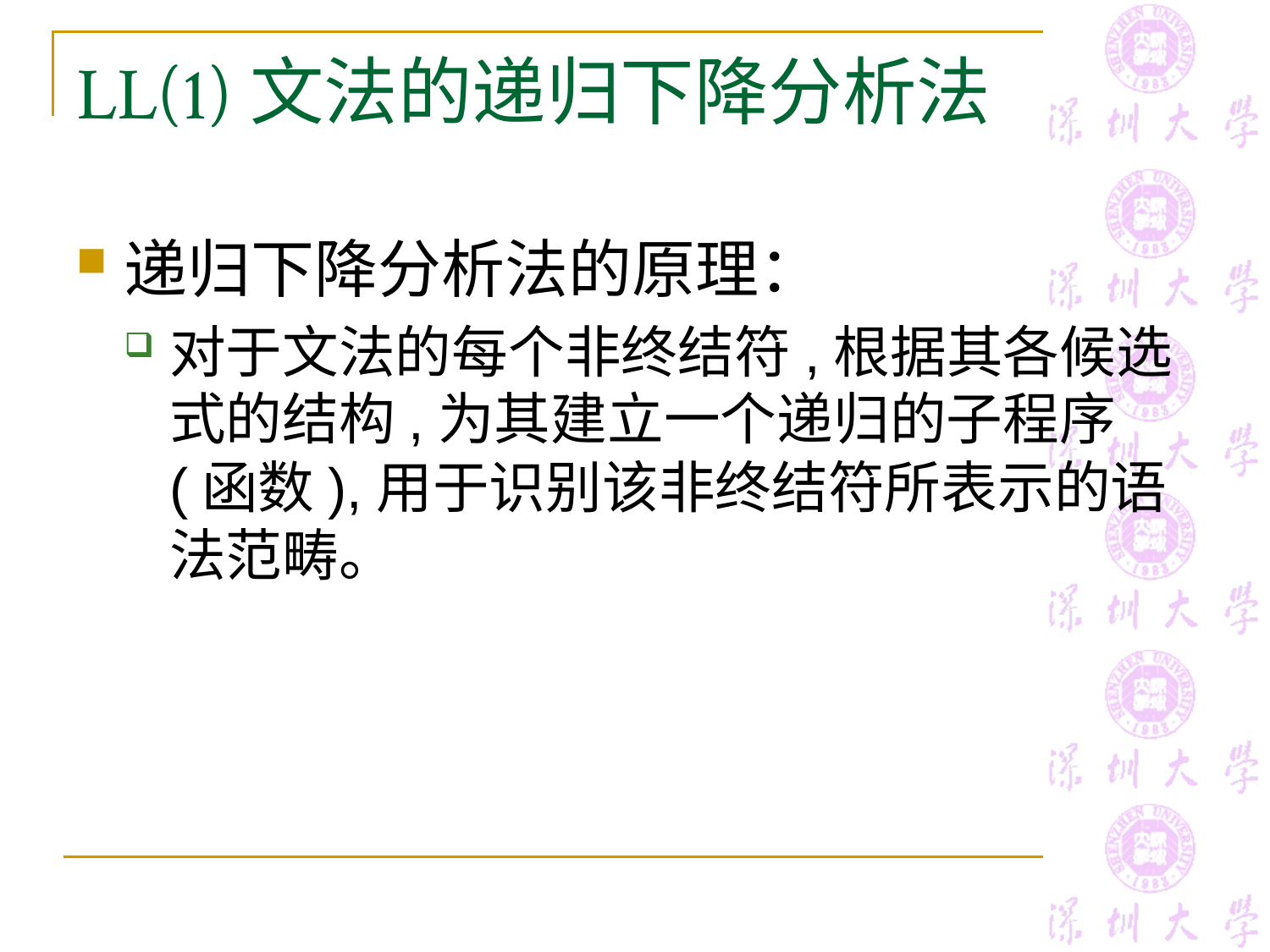

# LL(1)文法的递归下降分析法
递归下降分析法的原理：
对于文法的每个非终结符,根据其各候选式的结构,为其建立一个递归的子程序(函数),用于识别该非终结符所表示的语法范畴。